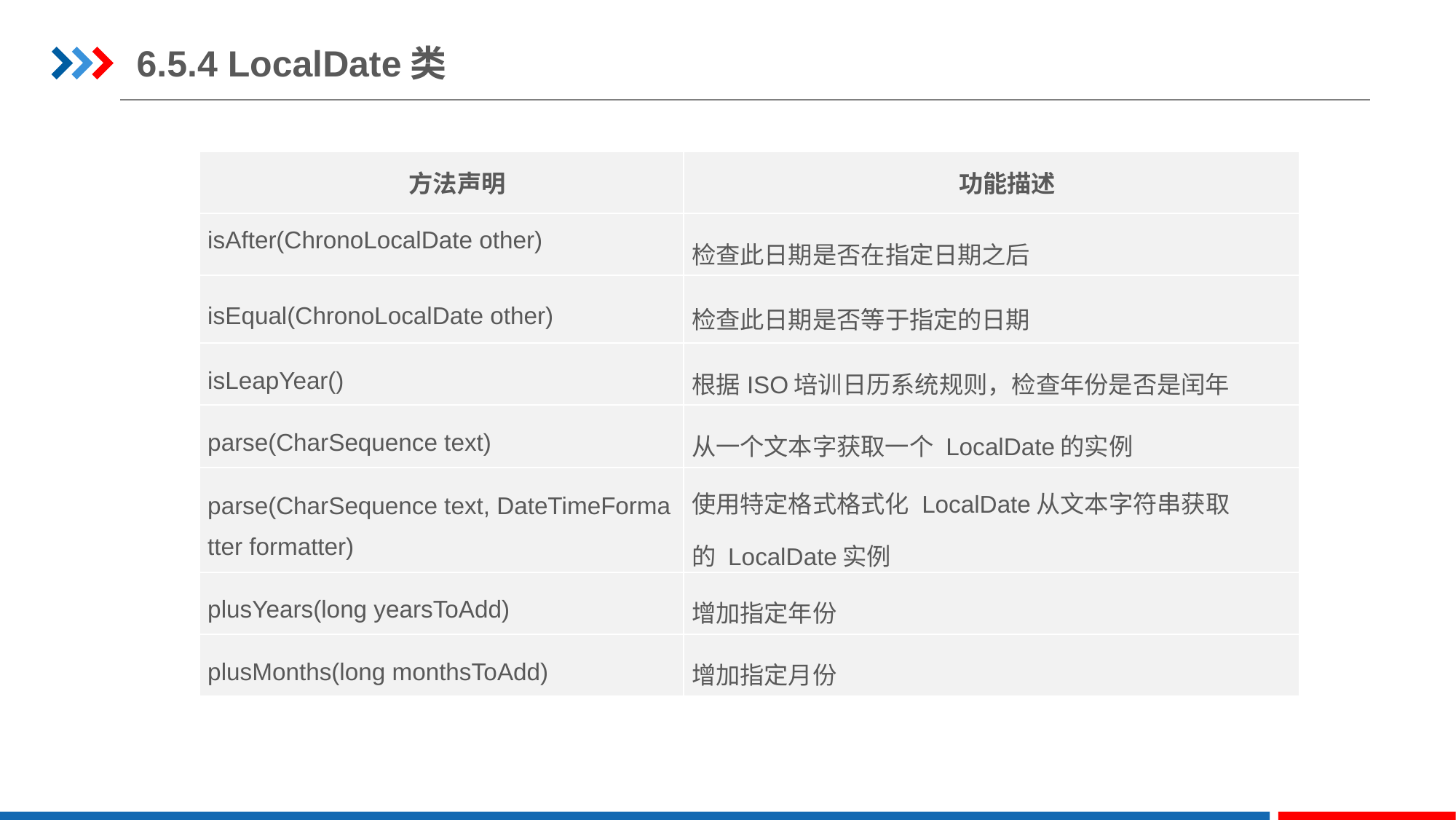

6.5.4 LocalDate类
| 方法声明 | 功能描述 |
| --- | --- |
| isAfter(ChronoLocalDate other) | 检查此日期是否在指定日期之后 |
| isEqual(ChronoLocalDate other) | 检查此日期是否等于指定的日期 |
| isLeapYear() | 根据ISO培训日历系统规则，检查年份是否是闰年 |
| parse(CharSequence text) | 从一个文本字获取一个 LocalDate的实例 |
| parse(CharSequence text, DateTimeFormatter formatter) | 使用特定格式格式化 LocalDate从文本字符串获取的 LocalDate实例 |
| plusYears(long yearsToAdd) | 增加指定年份 |
| plusMonths(long monthsToAdd) | 增加指定月份 |